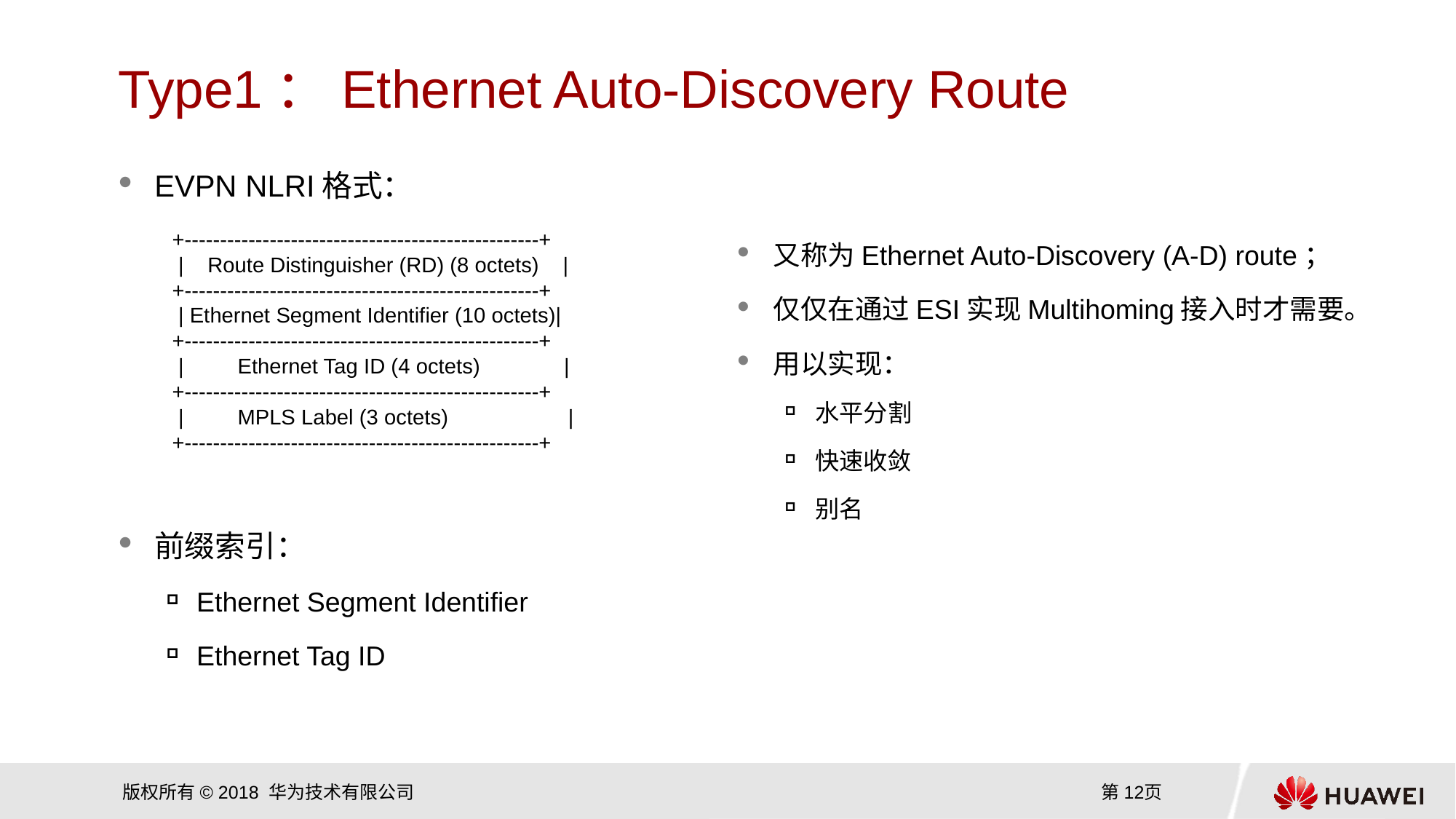

# Type1：Ethernet Auto-Discovery Route
EVPN NLRI格式：

前缀索引：
Ethernet Segment Identifier
Ethernet Tag ID

+--------------------------------------------------+
 |    Route Distinguisher (RD) (8 octets)    |
+--------------------------------------------------+
 | Ethernet Segment Identifier (10 octets)|
+--------------------------------------------------+
 |         Ethernet Tag ID (4 octets)              |
+--------------------------------------------------+
 |         MPLS Label (3 octets)                    |
+--------------------------------------------------+
又称为Ethernet Auto-Discovery (A-D) route；
仅仅在通过ESI实现Multihoming接入时才需要。
用以实现：
水平分割
快速收敛
别名